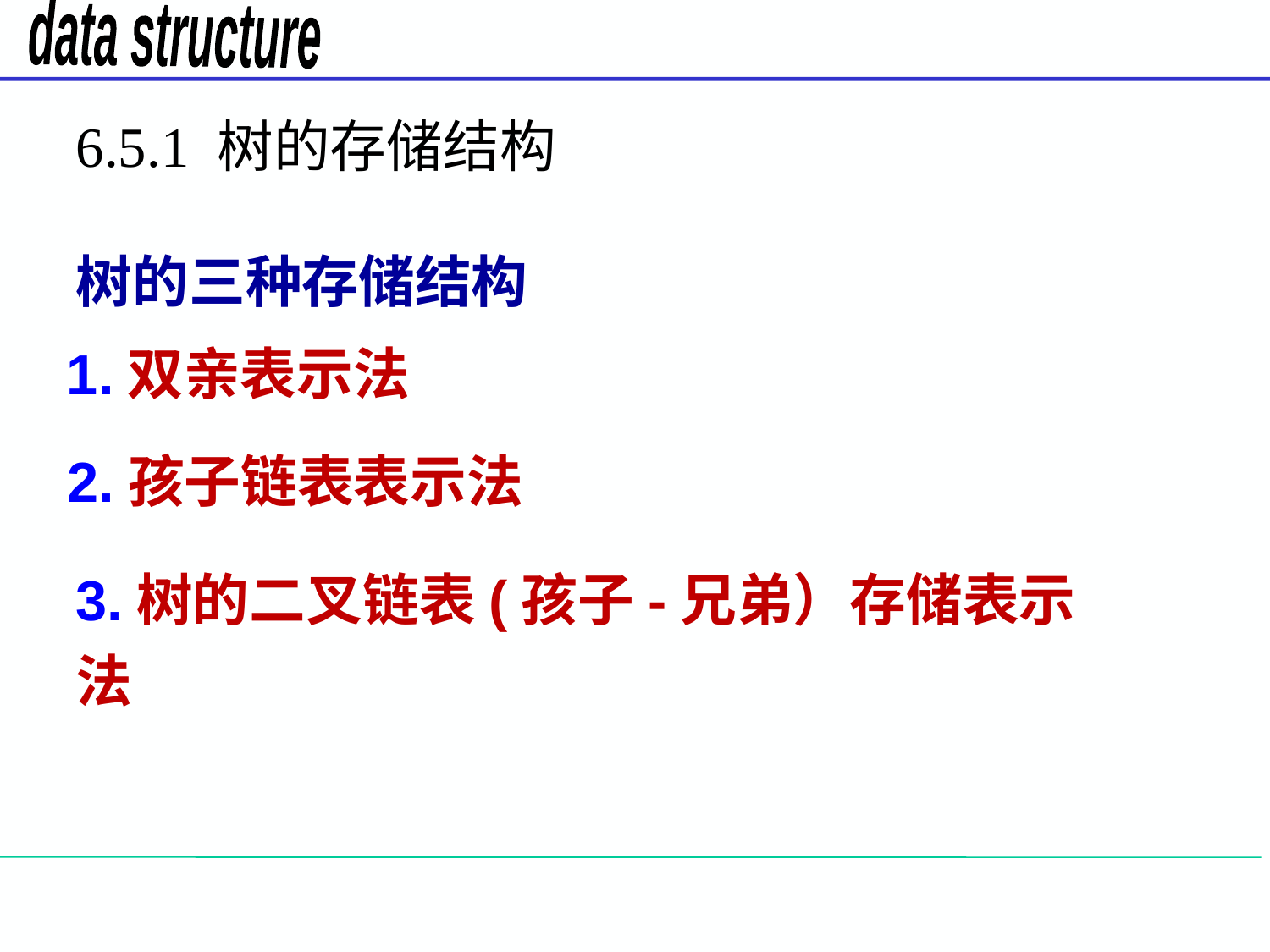

6.5.1 树的存储结构

树的三种存储结构
1.双亲表示法
2.孩子链表表示法
3.树的二叉链表(孩子-兄弟）存储表示法